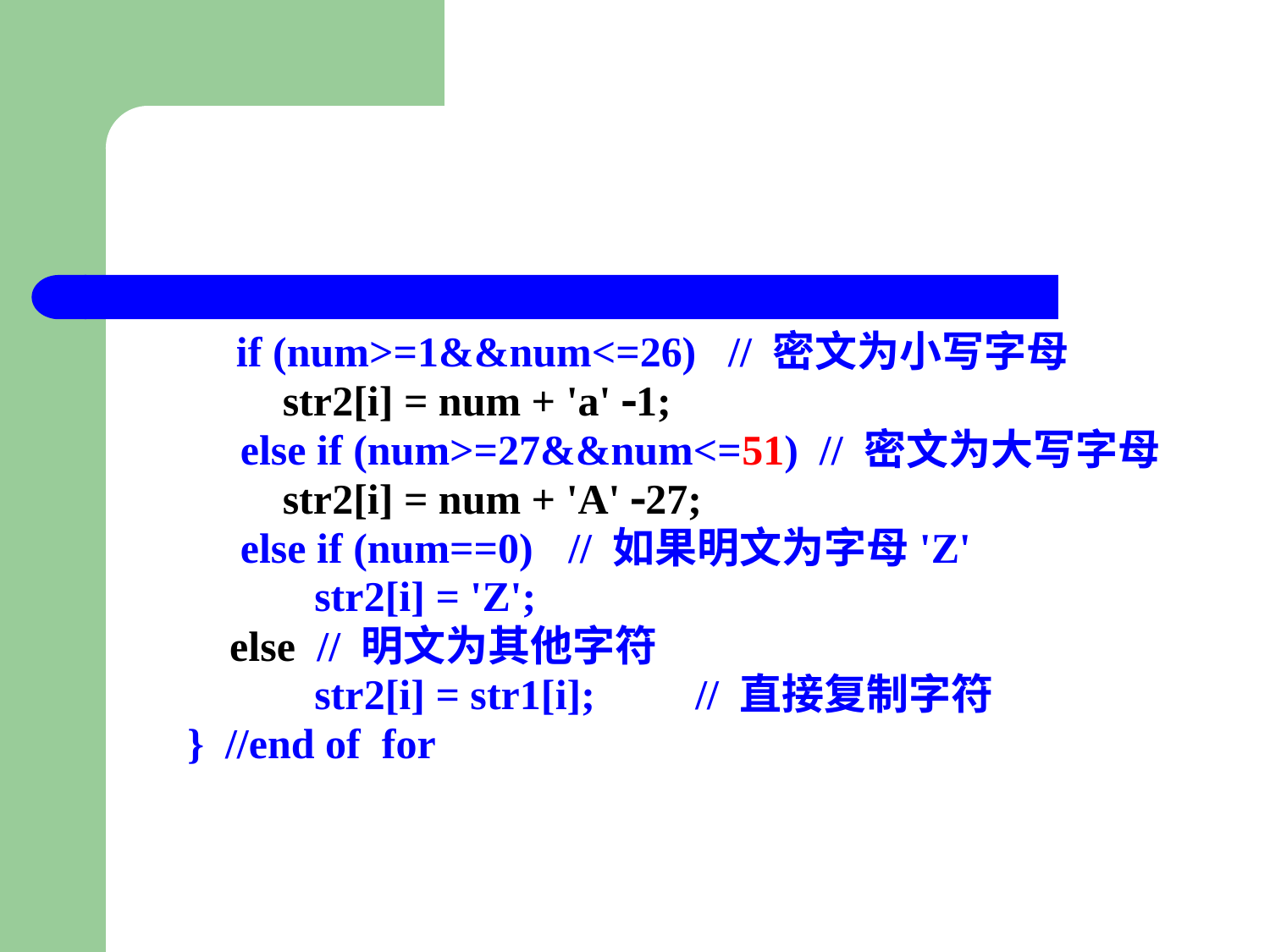

#
            if (num>=1&&num<=26)   // 密文为小写字母
 	         str2[i] = num + 'a' −1;
 	     else if (num>=27&&num<=51)  // 密文为大写字母
 	         str2[i] = num + 'A' −27;
 	     else if (num==0)	// 如果明文为字母'Z'
	 	str2[i] = 'Z';
 	    else  // 明文为其他字符
 		str2[i] = str1[i];	// 直接复制字符
 	}  //end of  for